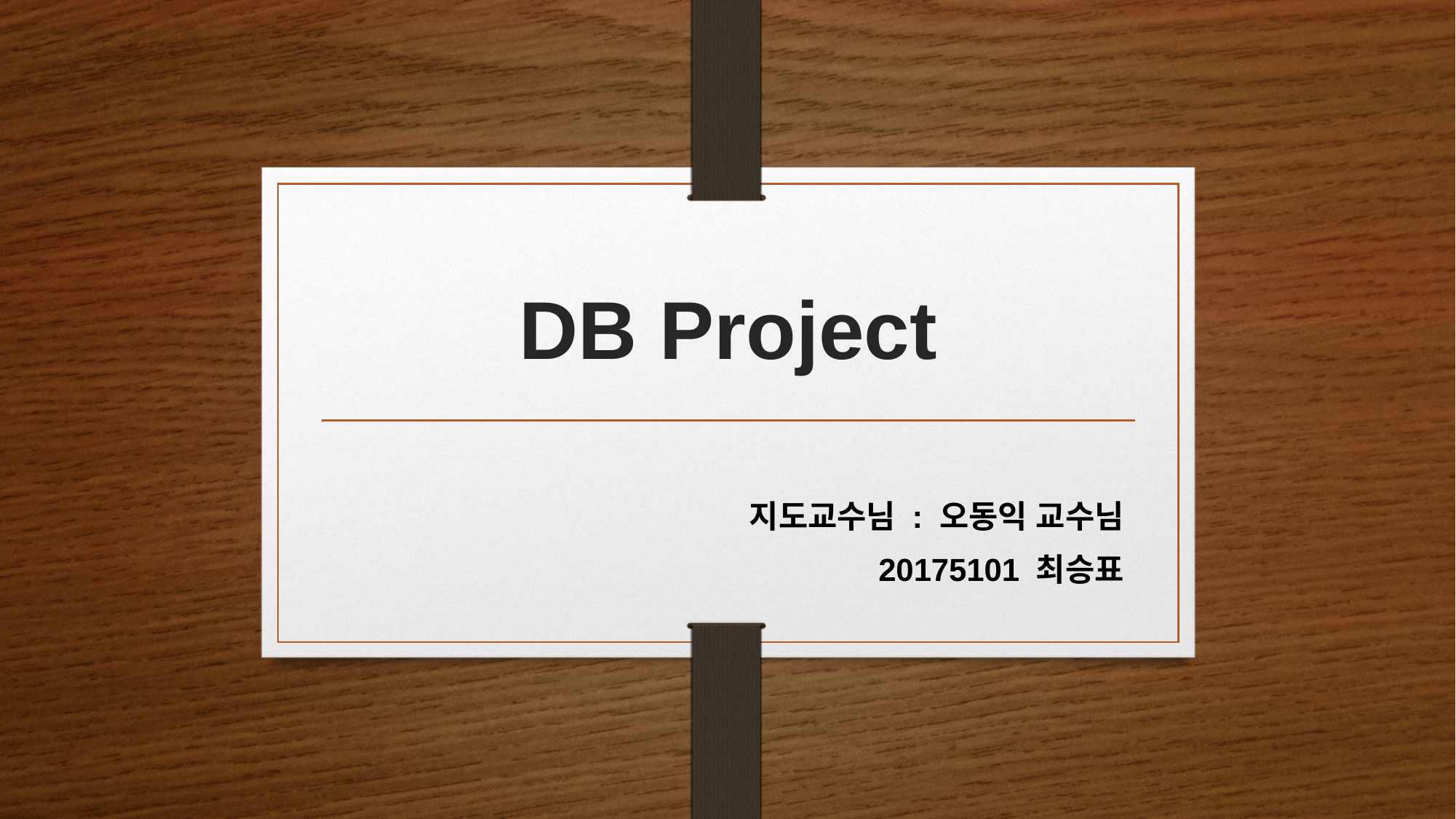

# DB Project

지도교수님 : 오동익 교수님
20175101 최승표